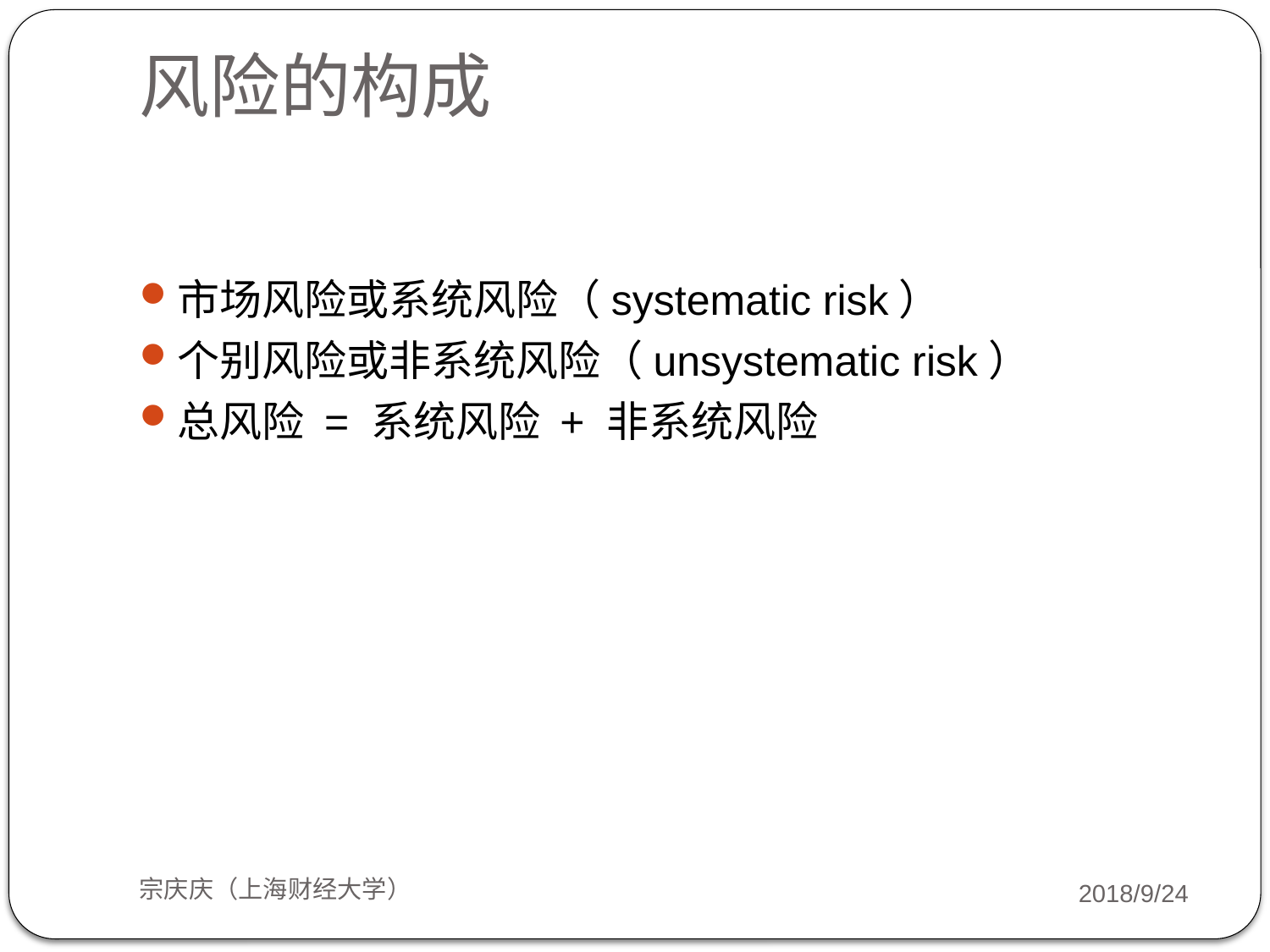

# 风险的构成

市场风险或系统风险（systematic risk）
个别风险或非系统风险（unsystematic risk）
总风险 = 系统风险 + 非系统风险

宗庆庆（上海财经大学）
2018/9/24